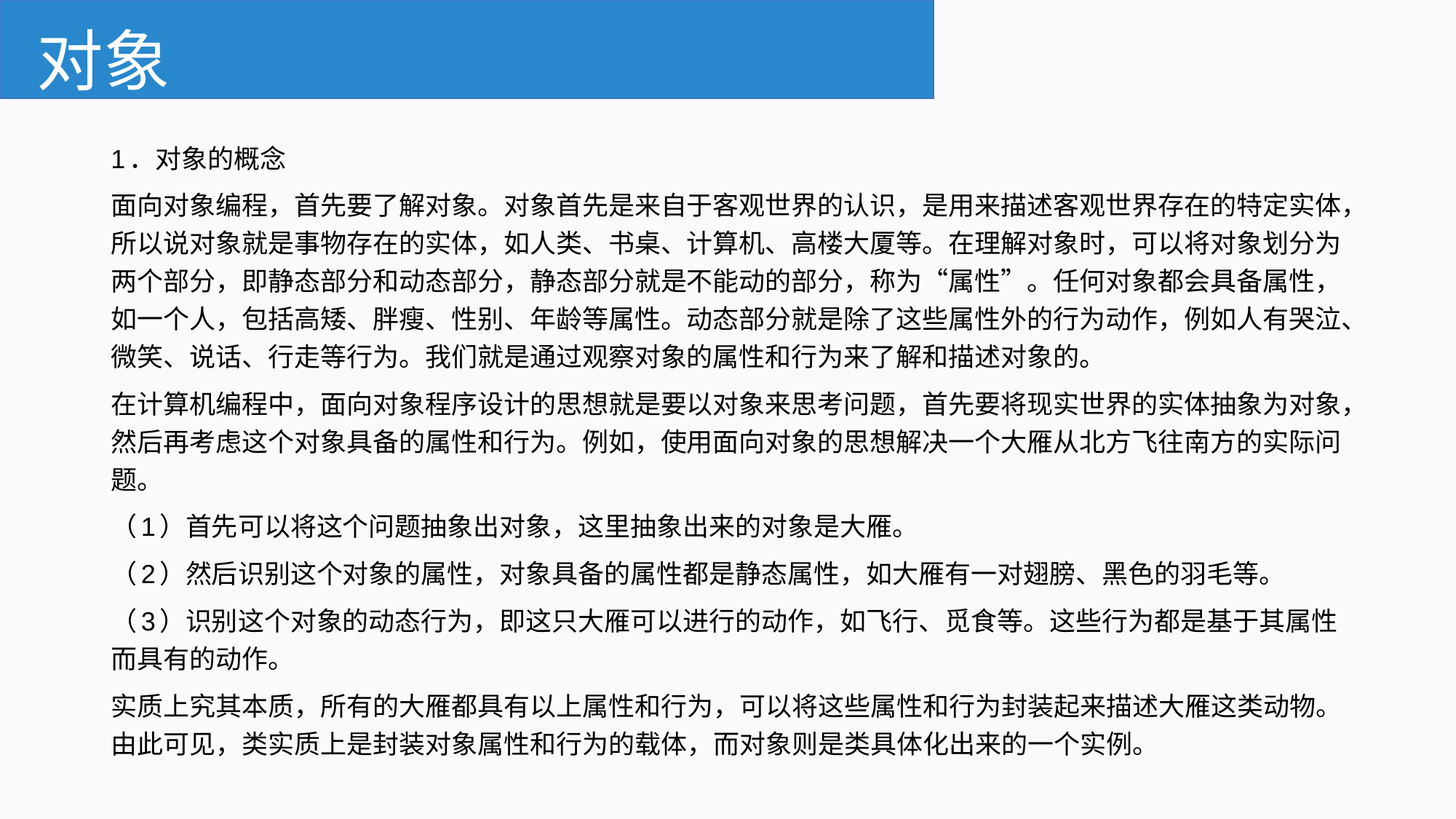

# 对象
1．对象的概念
面向对象编程，首先要了解对象。对象首先是来自于客观世界的认识，是用来描述客观世界存在的特定实体，所以说对象就是事物存在的实体，如人类、书桌、计算机、高楼大厦等。在理解对象时，可以将对象划分为两个部分，即静态部分和动态部分，静态部分就是不能动的部分，称为“属性”。任何对象都会具备属性，如一个人，包括高矮、胖瘦、性别、年龄等属性。动态部分就是除了这些属性外的行为动作，例如人有哭泣、微笑、说话、行走等行为。我们就是通过观察对象的属性和行为来了解和描述对象的。
在计算机编程中，面向对象程序设计的思想就是要以对象来思考问题，首先要将现实世界的实体抽象为对象，然后再考虑这个对象具备的属性和行为。例如，使用面向对象的思想解决一个大雁从北方飞往南方的实际问题。
（1）首先可以将这个问题抽象出对象，这里抽象出来的对象是大雁。
（2）然后识别这个对象的属性，对象具备的属性都是静态属性，如大雁有一对翅膀、黑色的羽毛等。
（3）识别这个对象的动态行为，即这只大雁可以进行的动作，如飞行、觅食等。这些行为都是基于其属性而具有的动作。
实质上究其本质，所有的大雁都具有以上属性和行为，可以将这些属性和行为封装起来描述大雁这类动物。由此可见，类实质上是封装对象属性和行为的载体，而对象则是类具体化出来的一个实例。